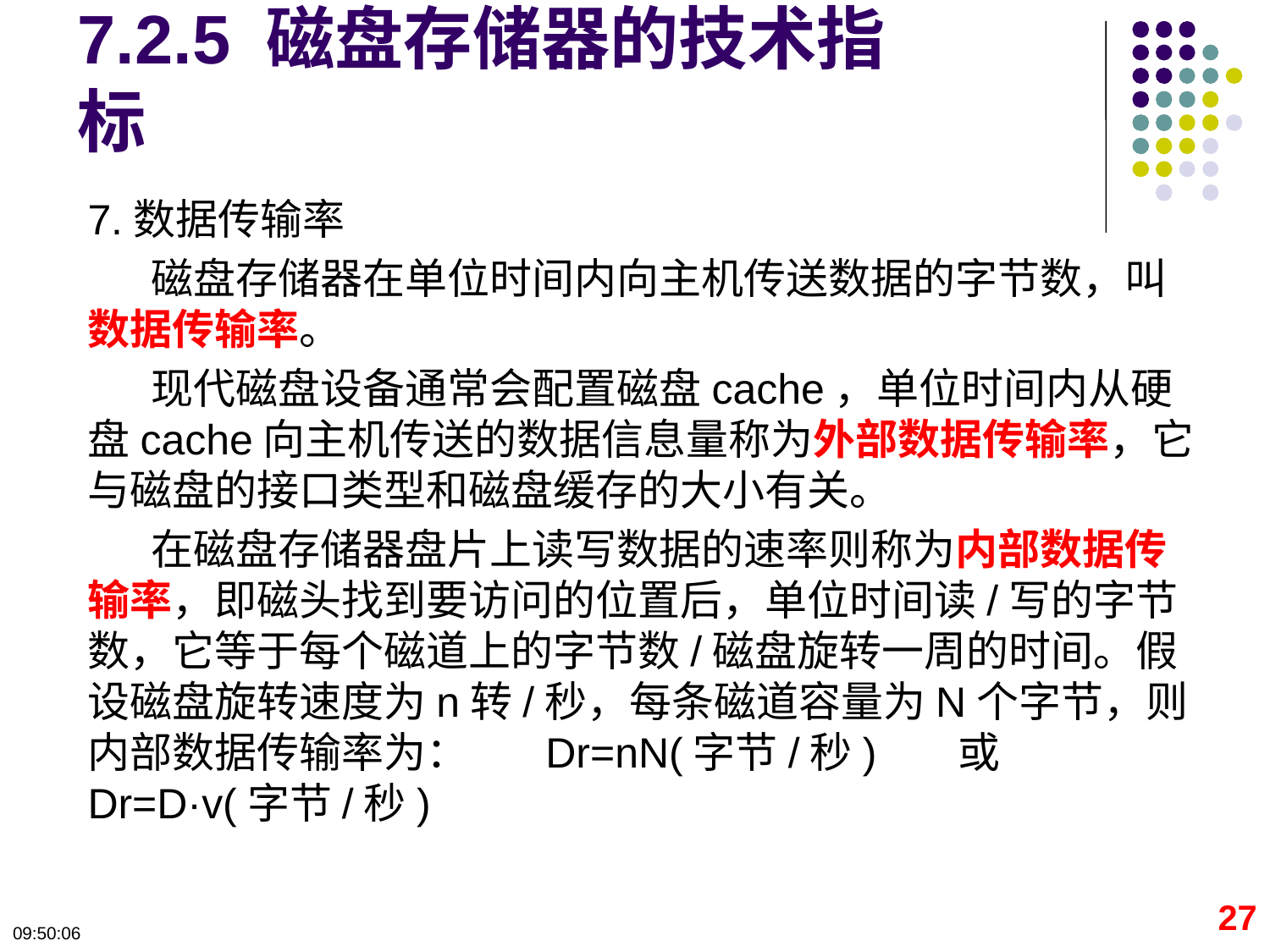

# 7.2.5 磁盘存储器的技术指标
7.数据传输率
磁盘存储器在单位时间内向主机传送数据的字节数，叫数据传输率。
现代磁盘设备通常会配置磁盘cache，单位时间内从硬盘cache向主机传送的数据信息量称为外部数据传输率，它与磁盘的接口类型和磁盘缓存的大小有关。
在磁盘存储器盘片上读写数据的速率则称为内部数据传输率，即磁头找到要访问的位置后，单位时间读/写的字节数，它等于每个磁道上的字节数/磁盘旋转一周的时间。假设磁盘旋转速度为n转/秒，每条磁道容量为N个字节，则内部数据传输率为：       Dr=nN(字节/秒)      或Dr=D·v(字节/秒)
27
09:50:06